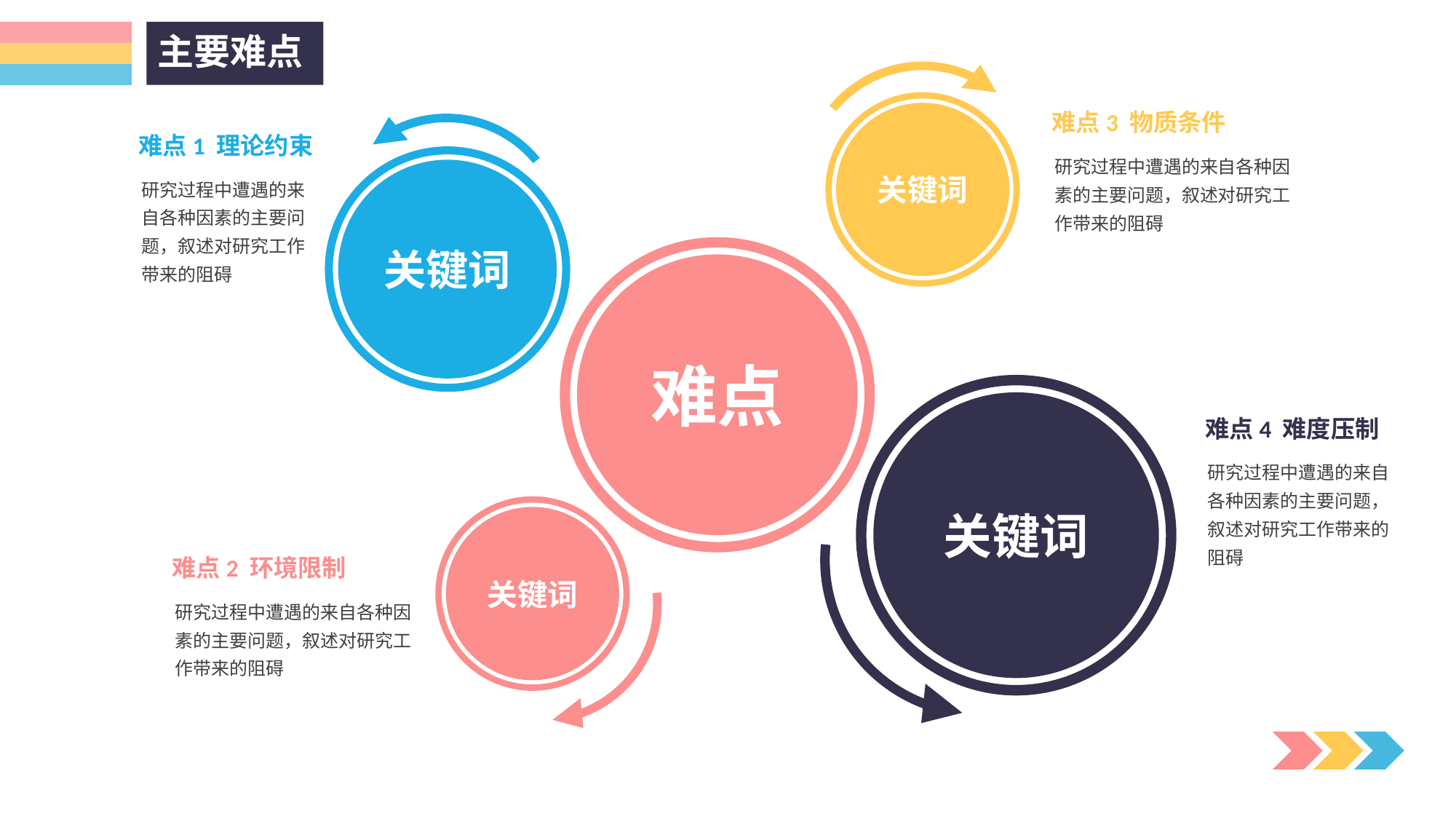

主要难点

关键词
难点3 物质条件
研究过程中遭遇的来自各种因素的主要问题，叙述对研究工作带来的阻碍

难点1 理论约束
研究过程中遭遇的来自各种因素的主要问题，叙述对研究工作带来的阻碍

关键词

难点

关键词

难点4 难度压制
研究过程中遭遇的来自各种因素的主要问题，叙述对研究工作带来的阻碍

关键词
难点2 环境限制
研究过程中遭遇的来自各种因素的主要问题，叙述对研究工作带来的阻碍